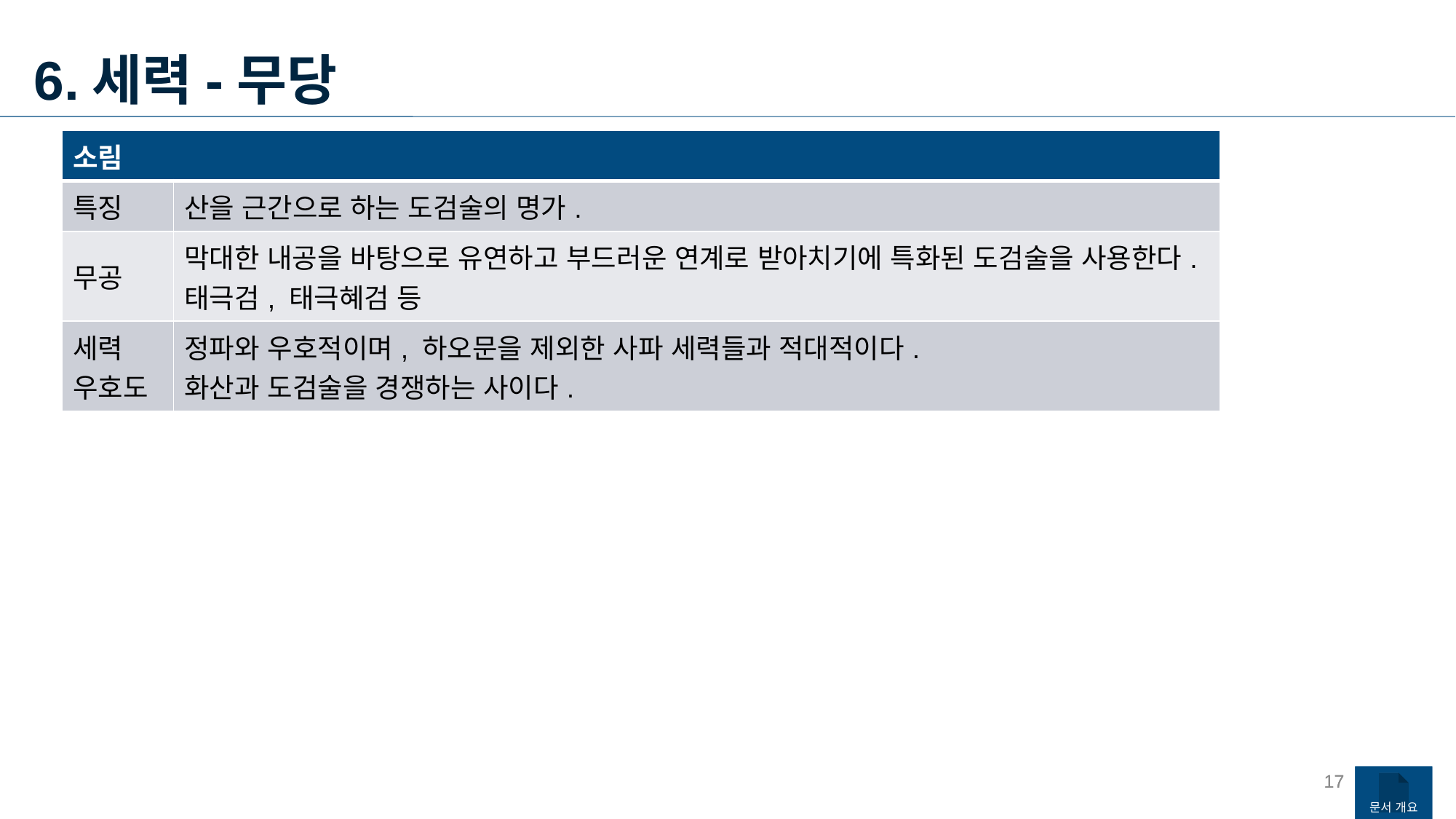

6.세력-무당
| 소림 |  |
| --- | --- |
| 특징 | 산을 근간으로 하는 도검술의 명가. |
| 무공 | 막대한 내공을 바탕으로 유연하고 부드러운 연계로 받아치기에 특화된 도검술을 사용한다. 태극검, 태극혜검 등 |
| 세력 우호도 | 정파와 우호적이며, 하오문을 제외한 사파 세력들과 적대적이다. 화산과 도검술을 경쟁하는 사이다. |
17
17

문서 개요

문서 개요